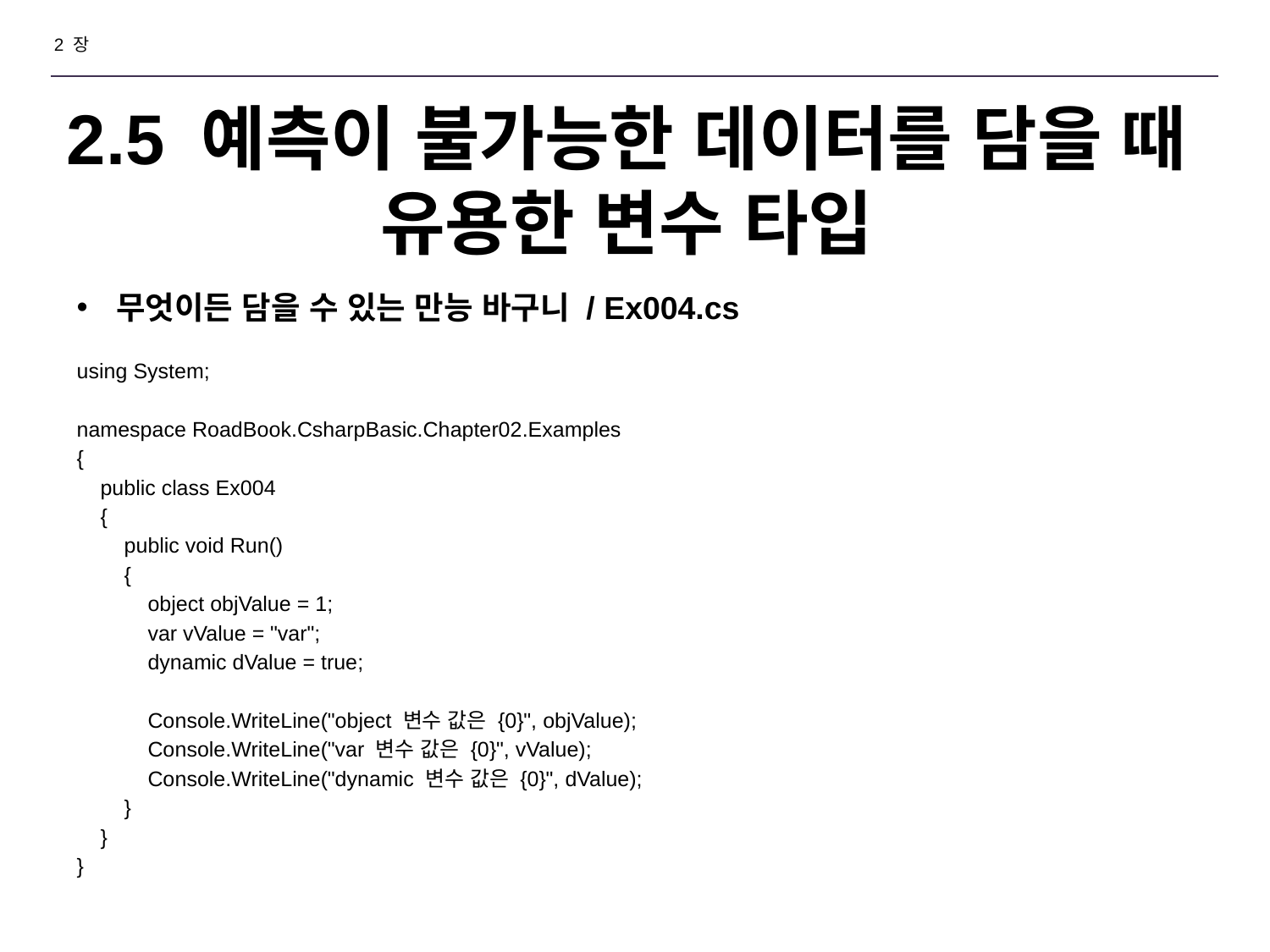

2 장
# 2.5 예측이 불가능한 데이터를 담을 때 유용한 변수 타입

무엇이든 담을 수 있는 만능 바구니 / Ex004.cs
using System;

namespace RoadBook.CsharpBasic.Chapter02.Examples
{
    public class Ex004
    {
        public void Run()
        {
            object objValue = 1;
            var vValue = "var";
            dynamic dValue = true;

            Console.WriteLine("object 변수 값은 {0}", objValue);
            Console.WriteLine("var 변수 값은 {0}", vValue);
            Console.WriteLine("dynamic 변수 값은 {0}", dValue);
        }
    }
}